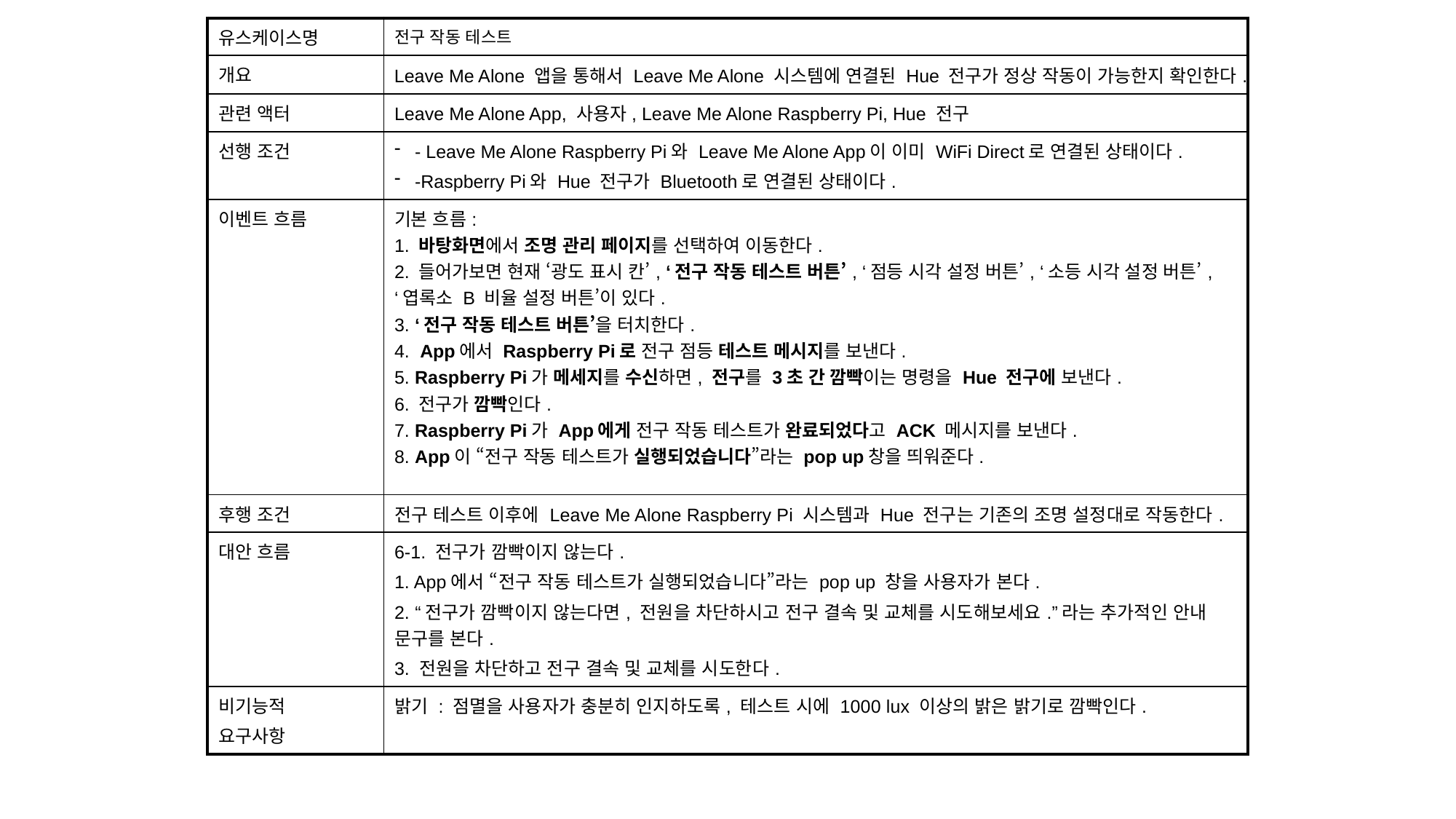

| 유스케이스명 | 전구 작동 테스트 |
| --- | --- |
| 개요 | Leave Me Alone 앱을 통해서 Leave Me Alone 시스템에 연결된 Hue 전구가 정상 작동이 가능한지 확인한다. |
| 관련 액터 | Leave Me Alone App, 사용자, Leave Me Alone Raspberry Pi, Hue 전구 |
| 선행 조건 | - Leave Me Alone Raspberry Pi와 Leave Me Alone App이 이미 WiFi Direct로 연결된 상태이다. -Raspberry Pi와 Hue 전구가 Bluetooth로 연결된 상태이다. |
| 이벤트 흐름 | 기본 흐름: 1. 바탕화면에서 조명 관리 페이지를 선택하여 이동한다. 2. 들어가보면 현재 ‘광도 표시 칸’, ‘전구 작동 테스트 버튼’, ‘점등 시각 설정 버튼’, ‘소등 시각 설정 버튼’, ‘엽록소 B 비율 설정 버튼’이 있다. 3. ‘전구 작동 테스트 버튼’을 터치한다. 4. App에서 Raspberry Pi로 전구 점등 테스트 메시지를 보낸다. 5. Raspberry Pi가 메세지를 수신하면, 전구를 3초 간 깜빡이는 명령을 Hue 전구에 보낸다. 6. 전구가 깜빡인다. 7. Raspberry Pi가 App에게 전구 작동 테스트가 완료되었다고 ACK 메시지를 보낸다. 8. App이 “전구 작동 테스트가 실행되었습니다”라는 pop up창을 띄워준다. |
| 후행 조건 | 전구 테스트 이후에 Leave Me Alone Raspberry Pi 시스템과 Hue 전구는 기존의 조명 설정대로 작동한다. |
| 대안 흐름 | 6-1. 전구가 깜빡이지 않는다. 1. App에서 “전구 작동 테스트가 실행되었습니다”라는 pop up 창을 사용자가 본다. 2. “전구가 깜빡이지 않는다면, 전원을 차단하시고 전구 결속 및 교체를 시도해보세요.”라는 추가적인 안내 문구를 본다. 3. 전원을 차단하고 전구 결속 및 교체를 시도한다. |
| 비기능적 요구사항 | 밝기 : 점멸을 사용자가 충분히 인지하도록, 테스트 시에 1000 lux 이상의 밝은 밝기로 깜빡인다. |